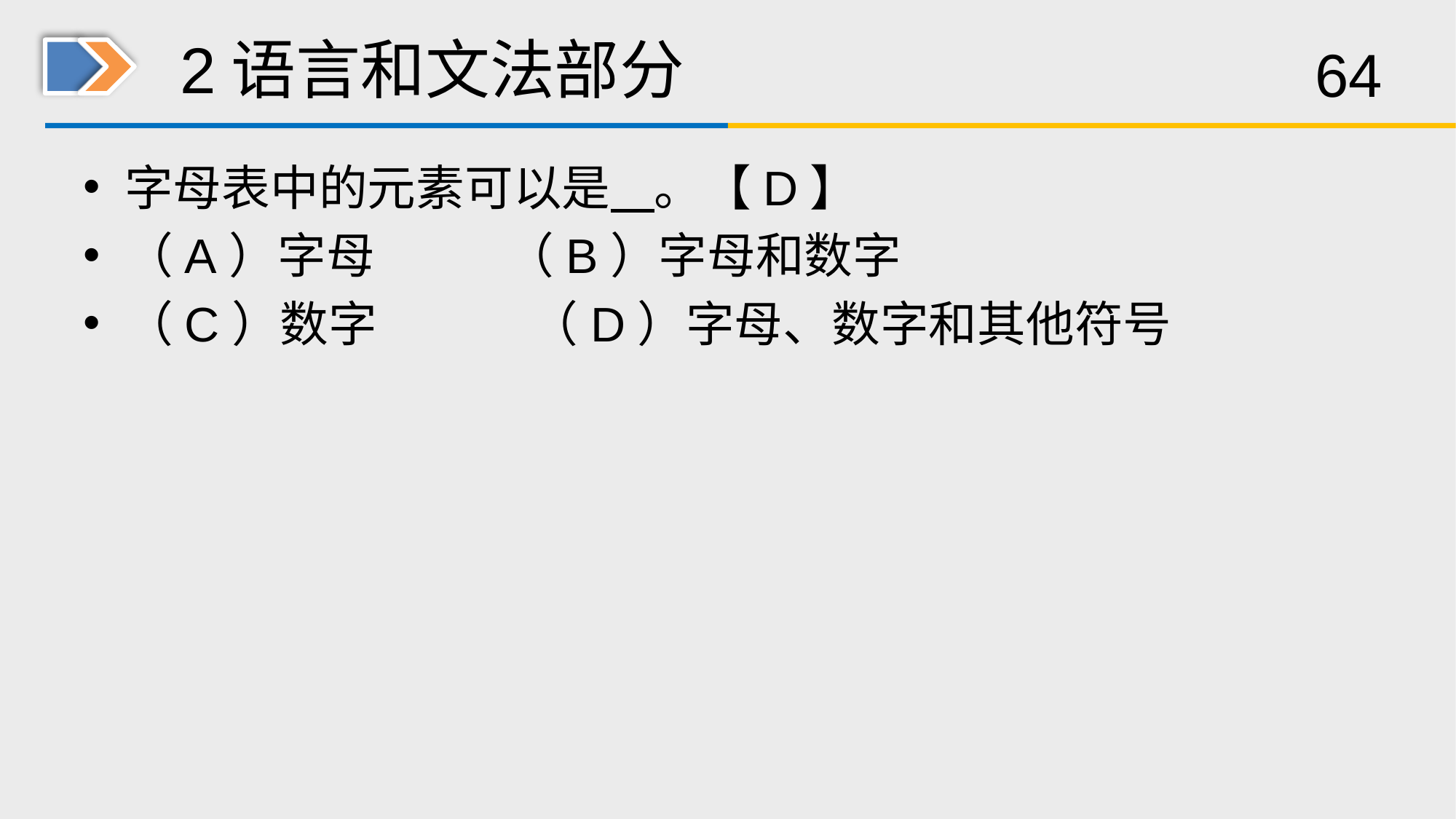

# 2语言和文法部分
64
字母表中的元素可以是    。【D】
（A）字母            （B）字母和数字
（C）数字              （D）字母、数字和其他符号